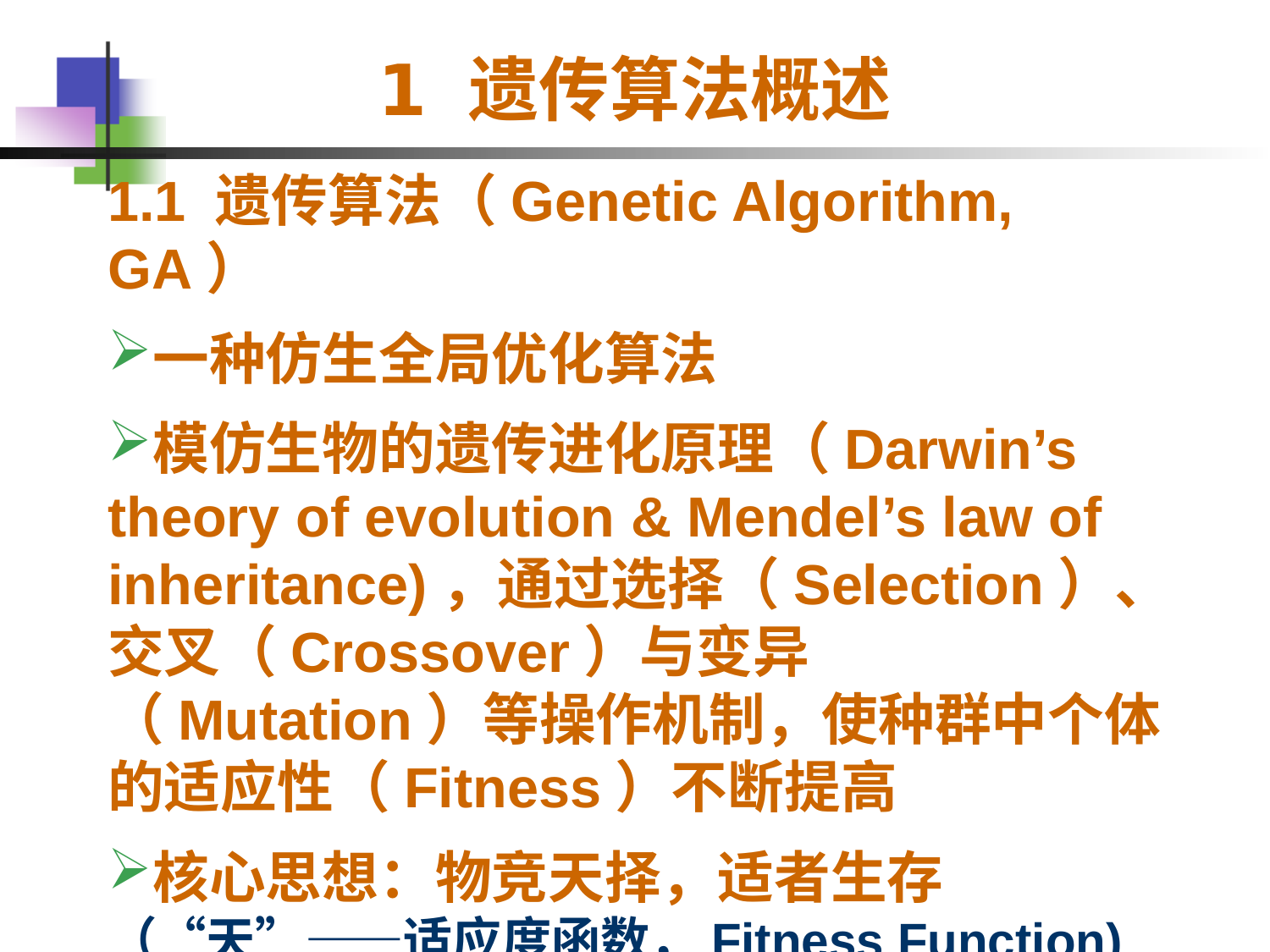

# 1 遗传算法概述
1.1 遗传算法（Genetic Algorithm, GA）
一种仿生全局优化算法
模仿生物的遗传进化原理（Darwin’s theory of evolution & Mendel’s law of inheritance)，通过选择（Selection）、交叉（Crossover）与变异（Mutation）等操作机制，使种群中个体的适应性（Fitness）不断提高
核心思想：物竞天择，适者生存
（“天”——适应度函数，Fitness Function)